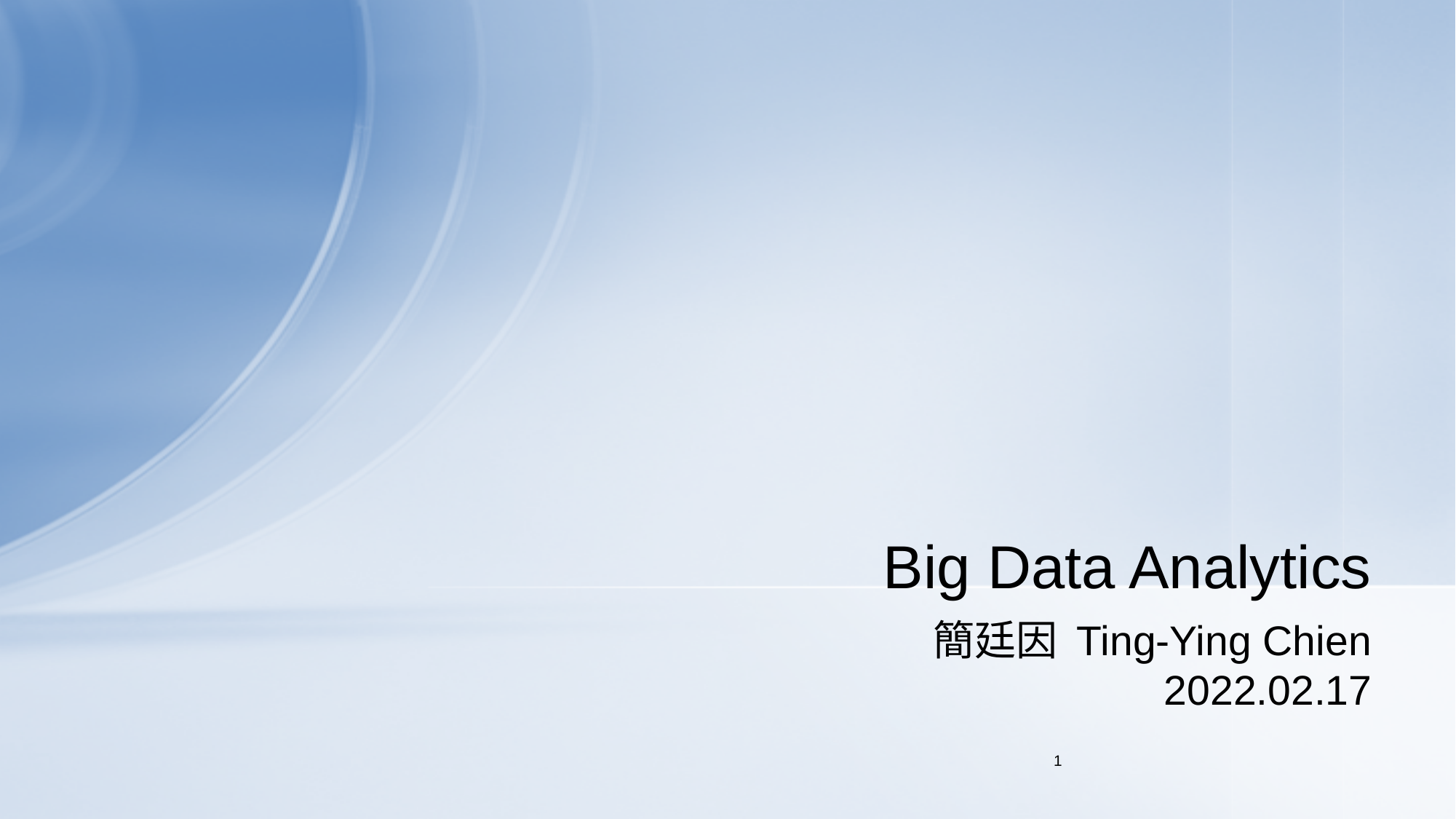

# Big Data Analytics
 簡廷因 Ting-Ying Chien
2022.02.17
1